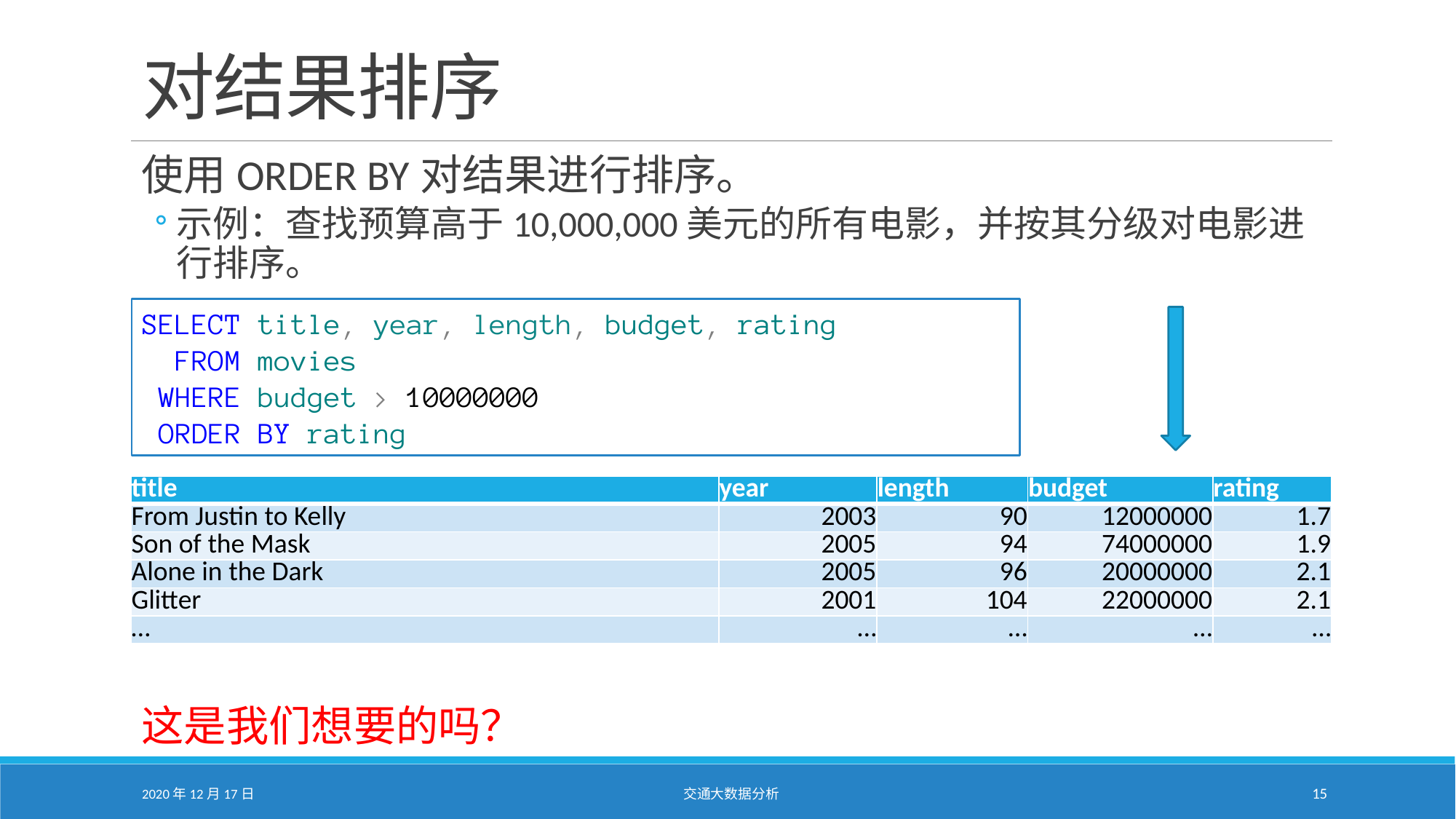

# 对结果排序
使用ORDER BY对结果进行排序。
示例：查找预算高于10,000,000美元的所有电影，并按其分级对电影进行排序。

这是我们想要的吗？
SELECT title, year, length, budget, rating
  FROM movies
 WHERE budget > 10000000
 ORDER BY rating

| title | year | length | budget | rating |
| --- | --- | --- | --- | --- |
| From Justin to Kelly | 2003 | 90 | 12000000 | 1.7 |
| Son of the Mask | 2005 | 94 | 74000000 | 1.9 |
| Alone in the Dark | 2005 | 96 | 20000000 | 2.1 |
| Glitter | 2001 | 104 | 22000000 | 2.1 |
| … | … | … | … | … |
2020年12月17日
交通大数据分析
15